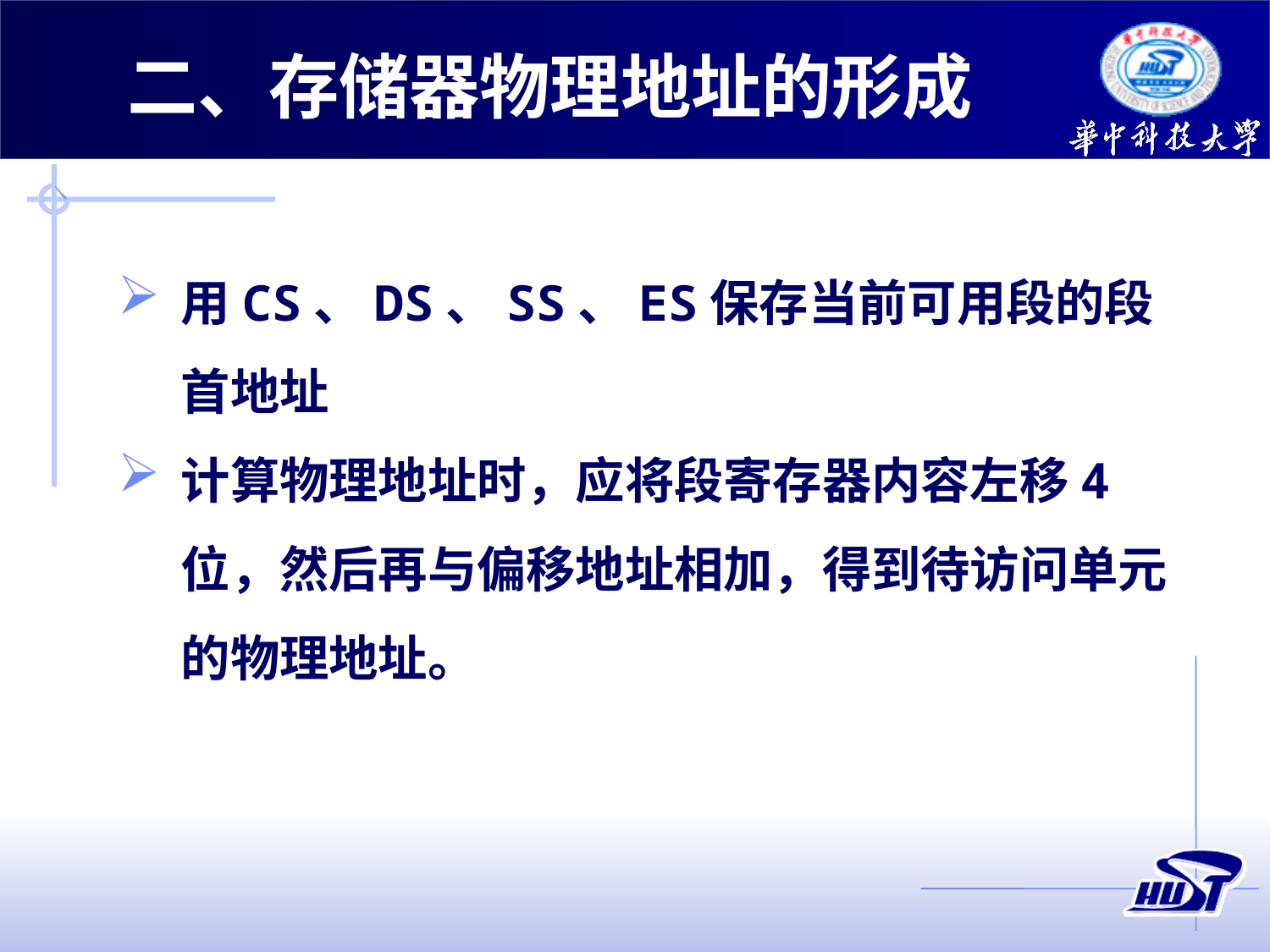

二、存储器物理地址的形成
用CS、DS、SS、ES保存当前可用段的段首地址
计算物理地址时，应将段寄存器内容左移4位，然后再与偏移地址相加，得到待访问单元的物理地址。